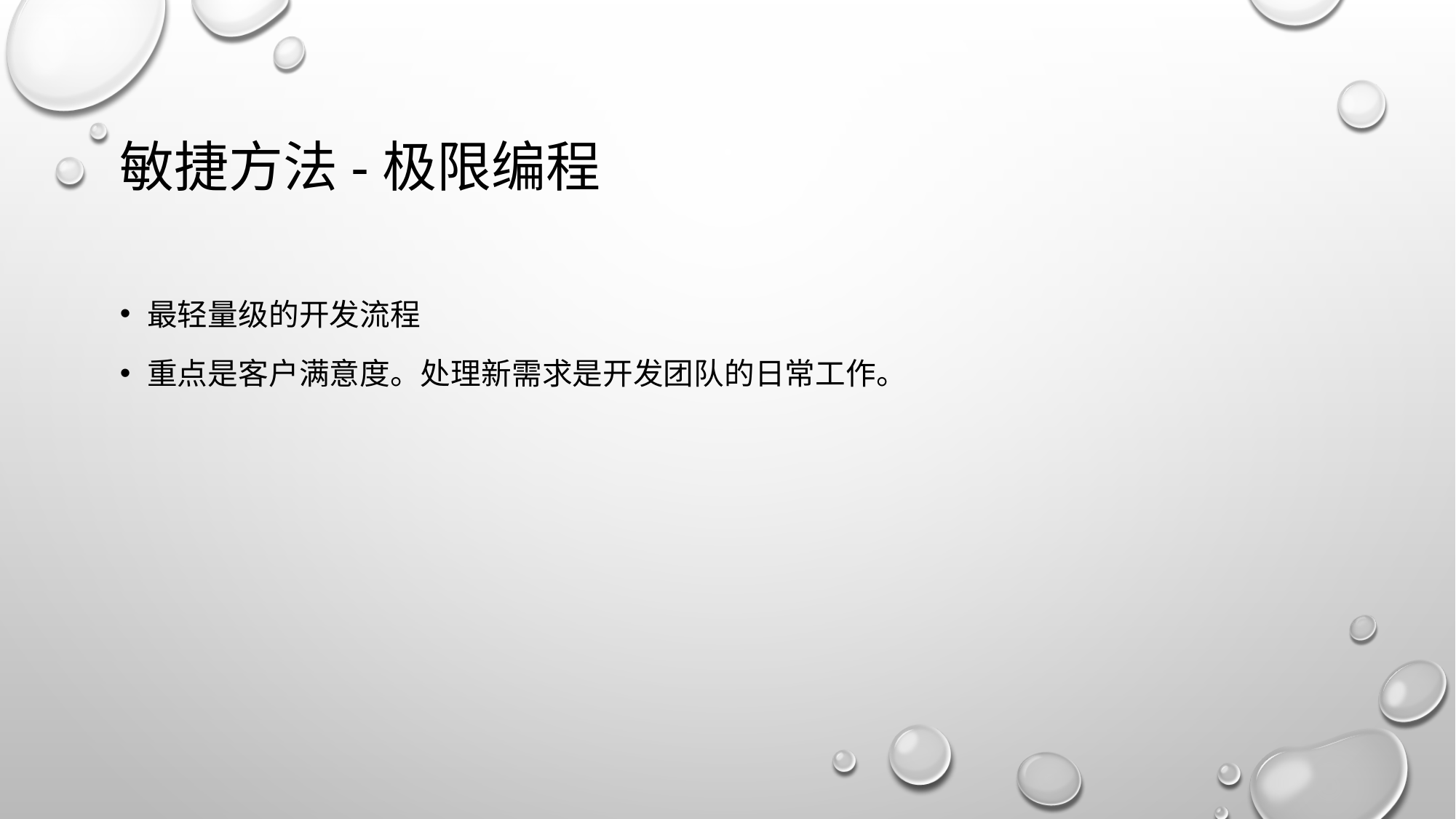

# 敏捷方法-极限编程
最轻量级的开发流程
重点是客户满意度。处理新需求是开发团队的日常工作。